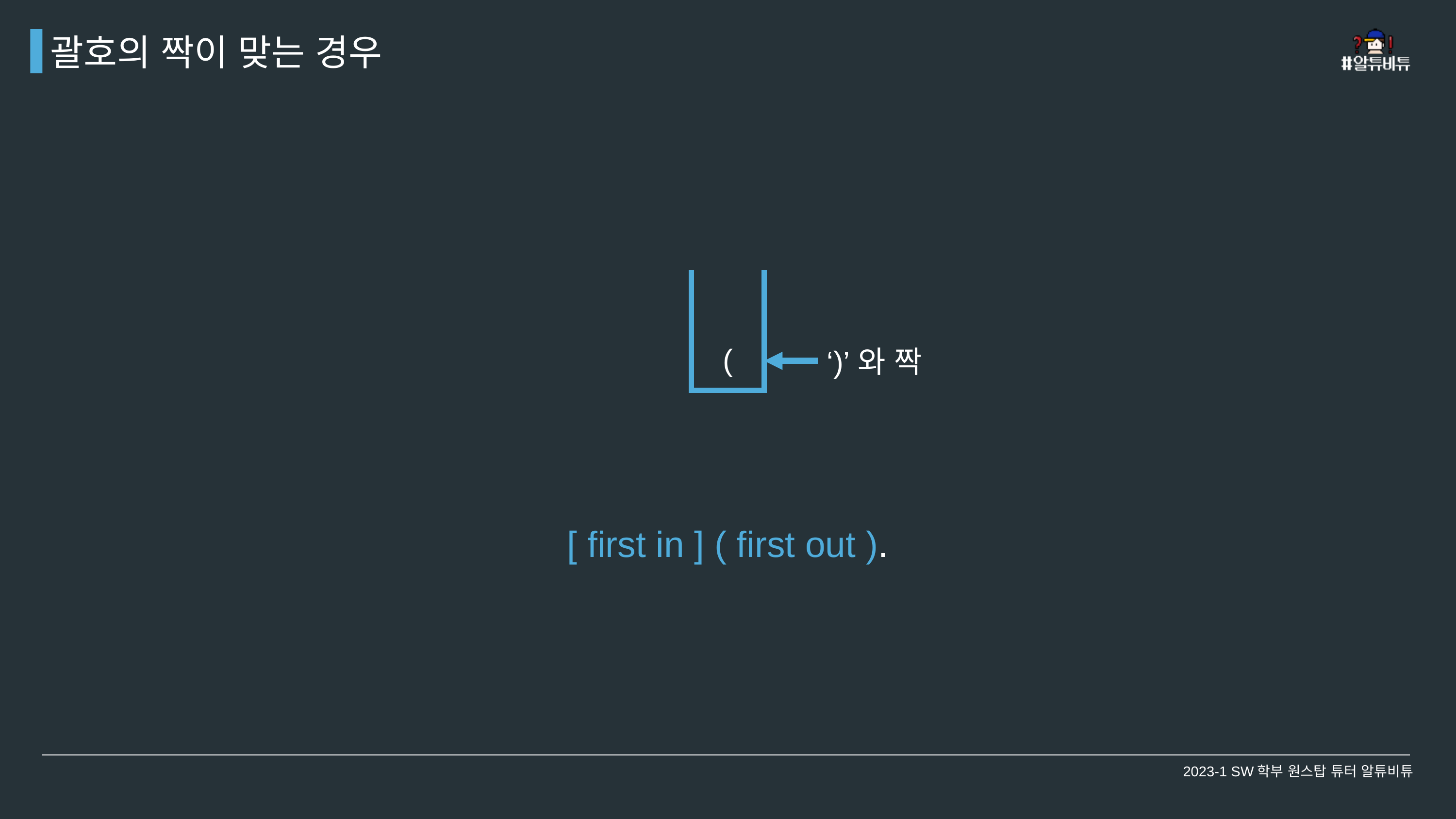

괄호의 짝이 맞는 경우
|  |
| --- |
| ( |
‘)’와 짝
[ first in ] ( first out ).
2023-1 SW학부 원스탑 튜터 알튜비튜